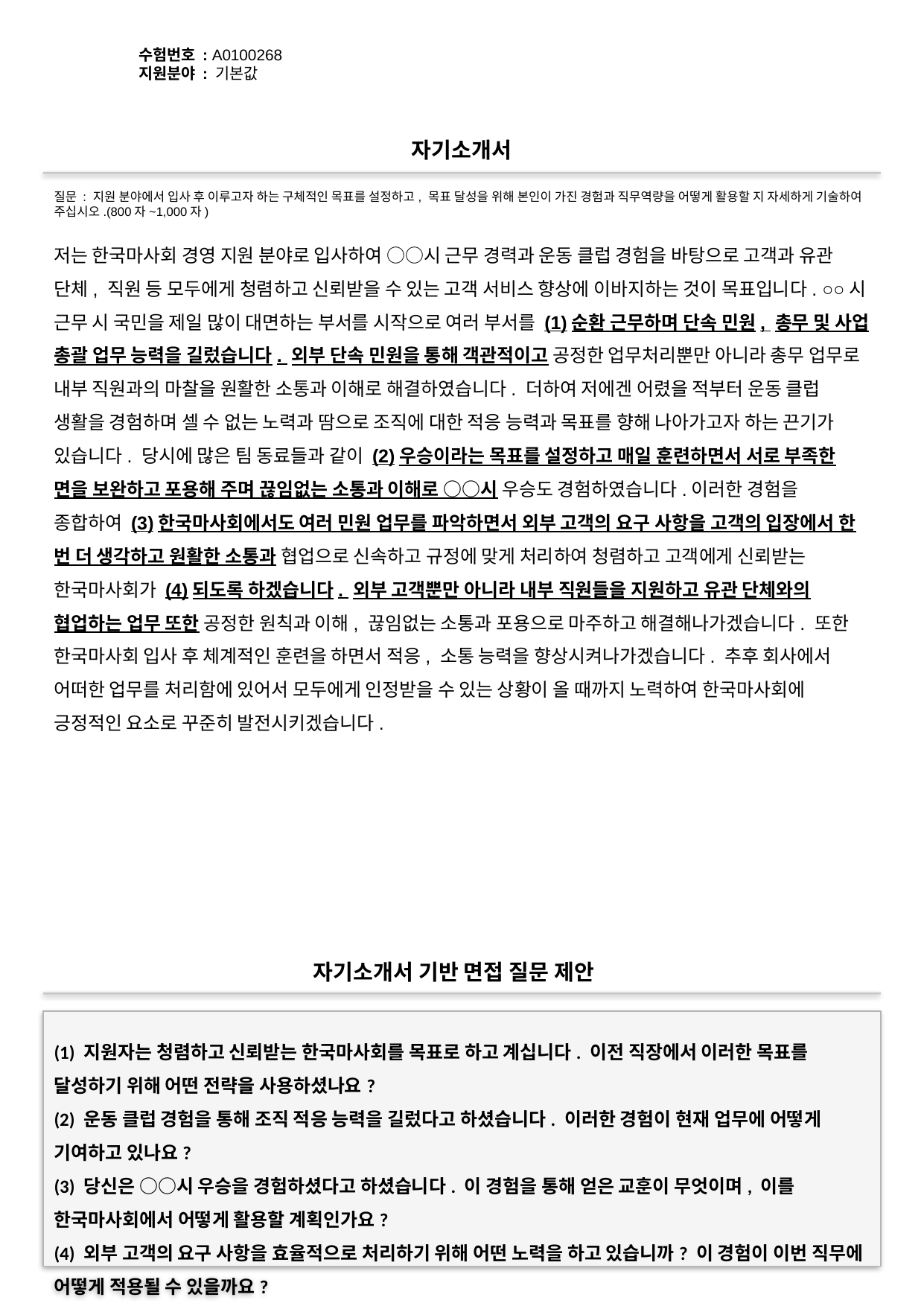

수험번호 : A0100268
지원분야 : 기본값
#

자기소개서

질문 : 지원 분야에서 입사 후 이루고자 하는 구체적인 목표를 설정하고, 목표 달성을 위해 본인이 가진 경험과 직무역량을 어떻게 활용할 지 자세하게 기술하여 주십시오.(800자~1,000자)

저는 한국마사회 경영 지원 분야로 입사하여 ○○시 근무 경력과 운동 클럽 경험을 바탕으로 고객과 유관 단체, 직원 등 모두에게 청렴하고 신뢰받을 수 있는 고객 서비스 향상에 이바지하는 것이 목표입니다. ○○시 근무 시 국민을 제일 많이 대면하는 부서를 시작으로 여러 부서를 (1)순환 근무하며 단속 민원, 총무 및 사업 총괄 업무 능력을 길렀습니다. 외부 단속 민원을 통해 객관적이고 공정한 업무처리뿐만 아니라 총무 업무로 내부 직원과의 마찰을 원활한 소통과 이해로 해결하였습니다. 더하여 저에겐 어렸을 적부터 운동 클럽 생활을 경험하며 셀 수 없는 노력과 땀으로 조직에 대한 적응 능력과 목표를 향해 나아가고자 하는 끈기가 있습니다. 당시에 많은 팀 동료들과 같이 (2)우승이라는 목표를 설정하고 매일 훈련하면서 서로 부족한 면을 보완하고 포용해 주며 끊임없는 소통과 이해로 ○○시 우승도 경험하였습니다.이러한 경험을 종합하여 (3)한국마사회에서도 여러 민원 업무를 파악하면서 외부 고객의 요구 사항을 고객의 입장에서 한 번 더 생각하고 원활한 소통과 협업으로 신속하고 규정에 맞게 처리하여 청렴하고 고객에게 신뢰받는 한국마사회가 (4)되도록 하겠습니다. 외부 고객뿐만 아니라 내부 직원들을 지원하고 유관 단체와의 협업하는 업무 또한 공정한 원칙과 이해, 끊임없는 소통과 포용으로 마주하고 해결해나가겠습니다. 또한 한국마사회 입사 후 체계적인 훈련을 하면서 적응, 소통 능력을 향상시켜나가겠습니다. 추후 회사에서 어떠한 업무를 처리함에 있어서 모두에게 인정받을 수 있는 상황이 올 때까지 노력하여 한국마사회에 긍정적인 요소로 꾸준히 발전시키겠습니다.

자기소개서 기반 면접 질문 제안

(1) 지원자는 청렴하고 신뢰받는 한국마사회를 목표로 하고 계십니다. 이전 직장에서 이러한 목표를 달성하기 위해 어떤 전략을 사용하셨나요?
(2) 운동 클럽 경험을 통해 조직 적응 능력을 길렀다고 하셨습니다. 이러한 경험이 현재 업무에 어떻게 기여하고 있나요?
(3) 당신은 ○○시 우승을 경험하셨다고 하셨습니다. 이 경험을 통해 얻은 교훈이 무엇이며, 이를 한국마사회에서 어떻게 활용할 계획인가요?
(4) 외부 고객의 요구 사항을 효율적으로 처리하기 위해 어떤 노력을 하고 있습니까? 이 경험이 이번 직무에 어떻게 적용될 수 있을까요?